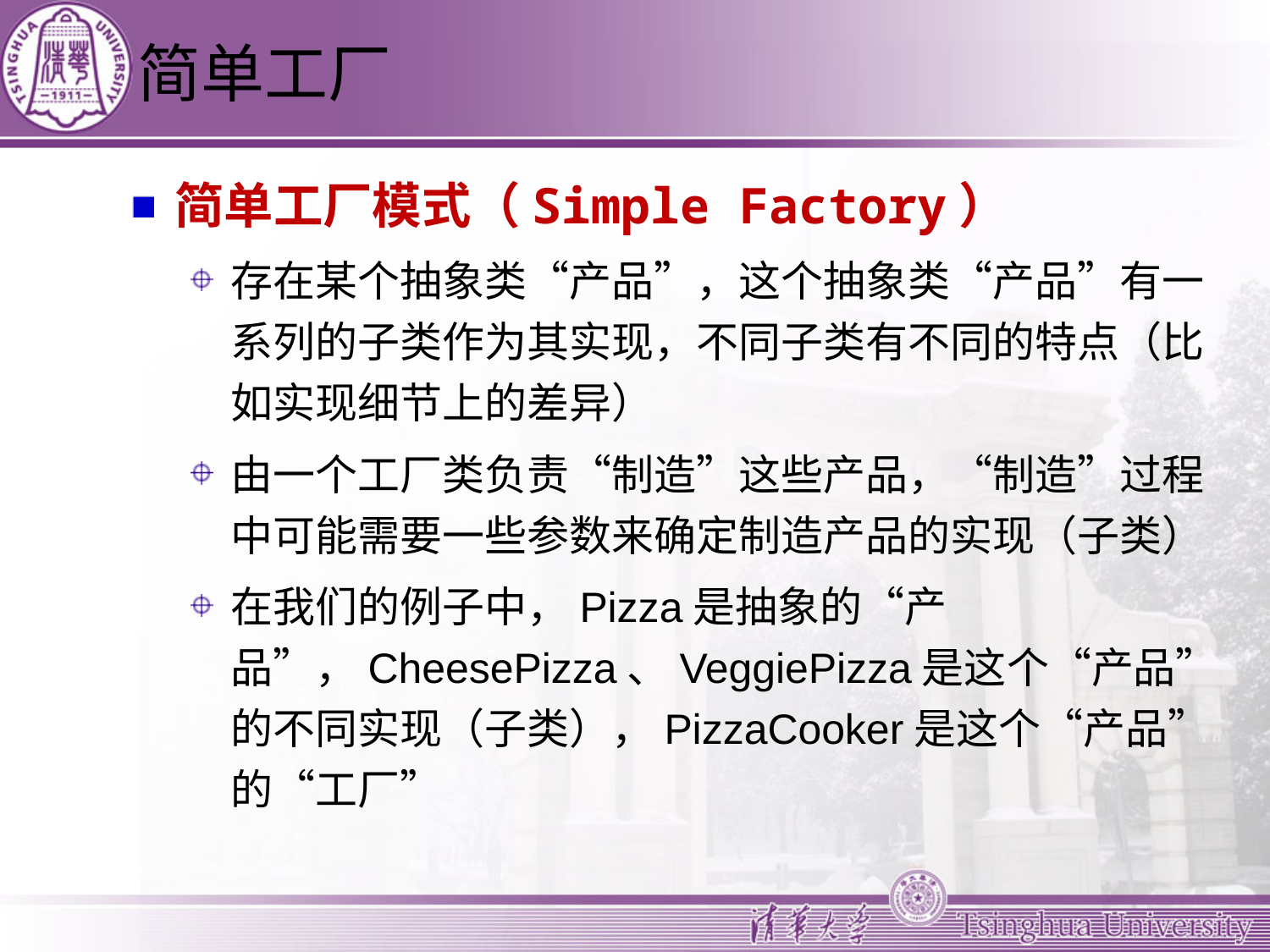

# 简单工厂
简单工厂模式（Simple Factory）
存在某个抽象类“产品”，这个抽象类“产品”有一系列的子类作为其实现，不同子类有不同的特点（比如实现细节上的差异）
由一个工厂类负责“制造”这些产品，“制造”过程中可能需要一些参数来确定制造产品的实现（子类）
在我们的例子中，Pizza是抽象的“产品”，CheesePizza、VeggiePizza是这个“产品”的不同实现（子类），PizzaCooker是这个“产品”的“工厂”